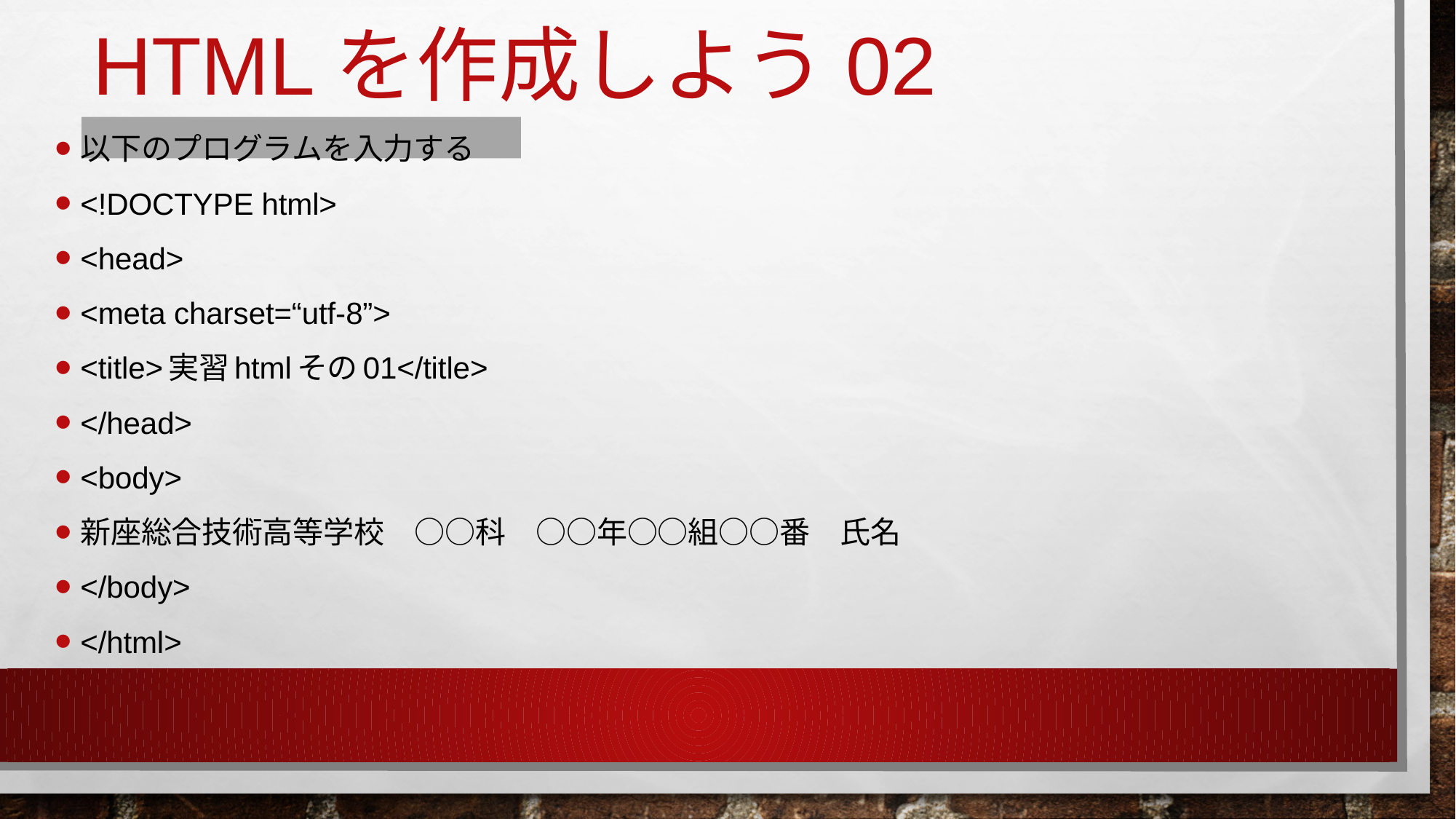

# HTMLを作成しよう02
以下のプログラムを入力する
<!DOCTYPE html>
<head>
<meta charset=“utf-8”>
<title>実習htmlその01</title>
</head>
<body>
新座総合技術高等学校　○○科　○○年○○組○○番　氏名
</body>
</html>